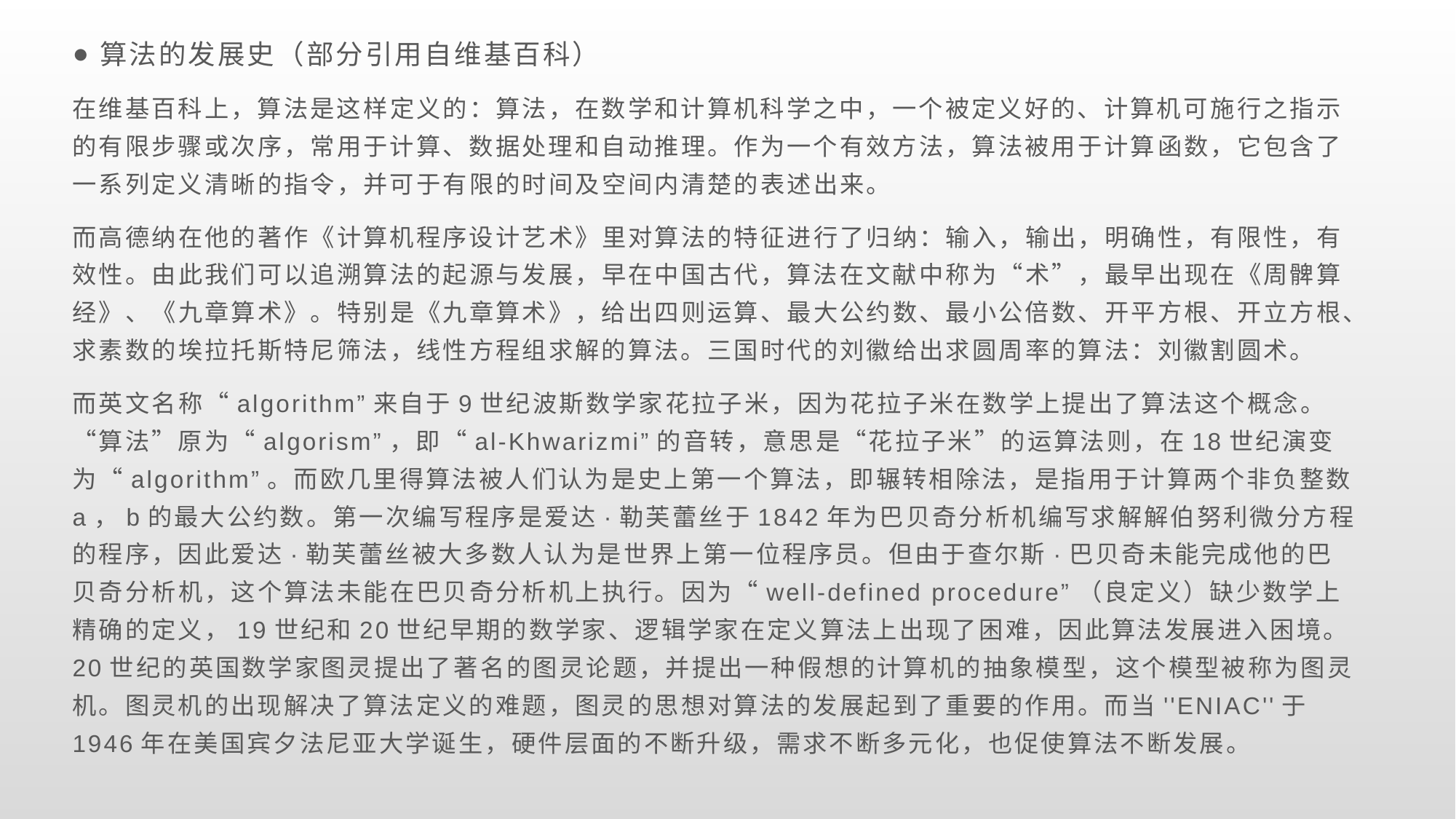

算法的发展史（部分引用自维基百科）
在维基百科上，算法是这样定义的：算法，在数学和计算机科学之中，一个被定义好的、计算机可施行之指示的有限步骤或次序，常用于计算、数据处理和自动推理。作为一个有效方法，算法被用于计算函数，它包含了一系列定义清晰的指令，并可于有限的时间及空间内清楚的表述出来。
而高德纳在他的著作《计算机程序设计艺术》里对算法的特征进行了归纳：输入，输出，明确性，有限性，有效性。由此我们可以追溯算法的起源与发展，早在中国古代，算法在文献中称为“术”，最早出现在《周髀算经》、《九章算术》。特别是《九章算术》，给出四则运算、最大公约数、最小公倍数、开平方根、开立方根、求素数的埃拉托斯特尼筛法，线性方程组求解的算法。三国时代的刘徽给出求圆周率的算法：刘徽割圆术。
而英文名称“algorithm”来自于9世纪波斯数学家花拉子米，因为花拉子米在数学上提出了算法这个概念。“算法”原为“algorism”，即“al-Khwarizmi”的音转，意思是“花拉子米”的运算法则，在18世纪演变为“algorithm”。而欧几里得算法被人们认为是史上第一个算法，即辗转相除法，是指用于计算两个非负整数a，b的最大公约数。第一次编写程序是爱达·勒芙蕾丝于1842年为巴贝奇分析机编写求解解伯努利微分方程的程序，因此爱达·勒芙蕾丝被大多数人认为是世界上第一位程序员。但由于查尔斯·巴贝奇未能完成他的巴贝奇分析机，这个算法未能在巴贝奇分析机上执行。因为“well-defined procedure”（良定义）缺少数学上精确的定义，19世纪和20世纪早期的数学家、逻辑学家在定义算法上出现了困难，因此算法发展进入困境。20世纪的英国数学家图灵提出了著名的图灵论题，并提出一种假想的计算机的抽象模型，这个模型被称为图灵机。图灵机的出现解决了算法定义的难题，图灵的思想对算法的发展起到了重要的作用。而当''ENIAC''于1946年在美国宾夕法尼亚大学诞生，硬件层面的不断升级，需求不断多元化，也促使算法不断发展。